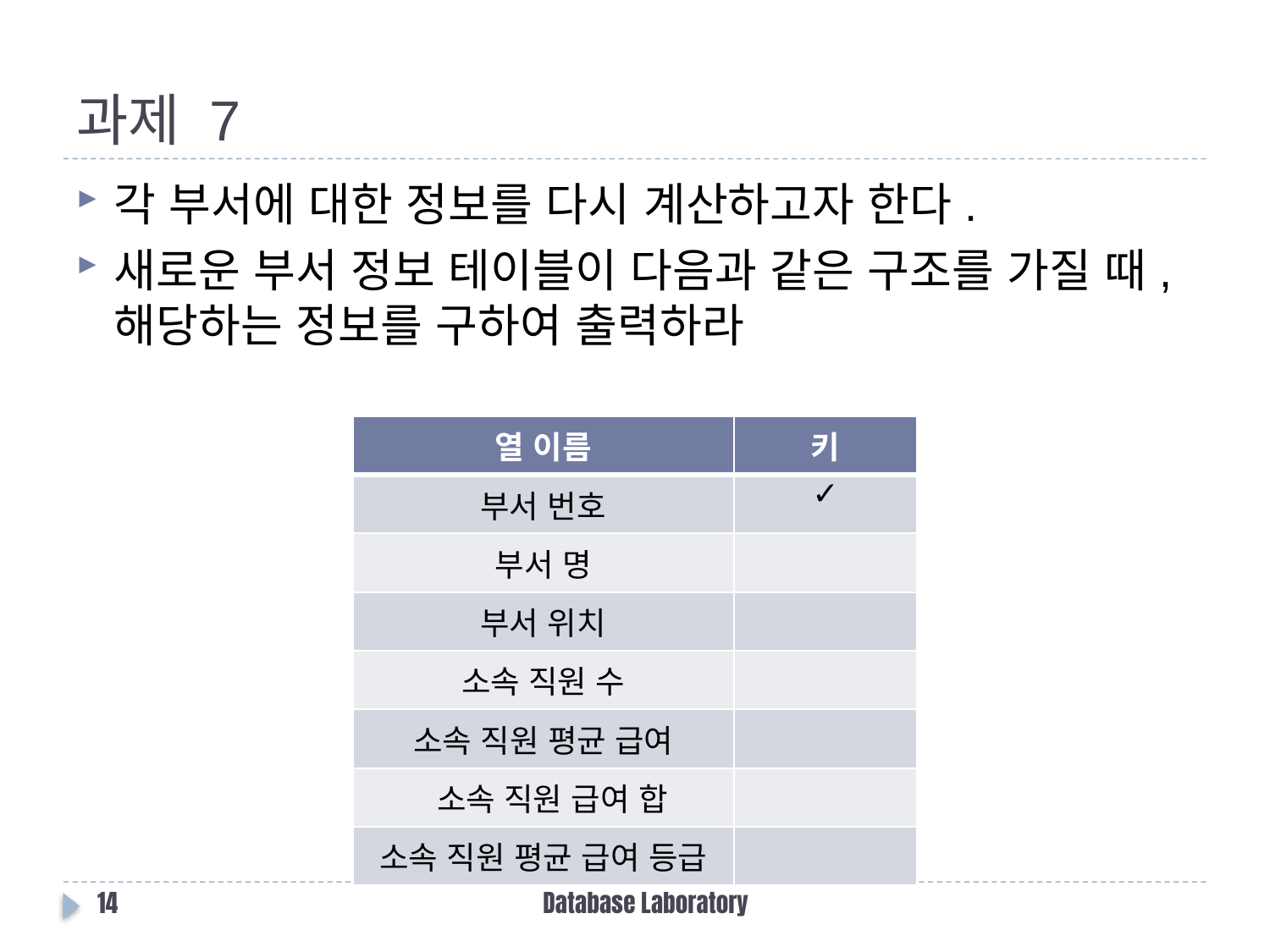

# 과제 7
각 부서에 대한 정보를 다시 계산하고자 한다.
새로운 부서 정보 테이블이 다음과 같은 구조를 가질 때, 해당하는 정보를 구하여 출력하라
| 열 이름 | 키 |
| --- | --- |
| 부서 번호 | ✓ |
| 부서 명 |  |
| 부서 위치 |  |
| 소속 직원 수 |  |
| 소속 직원 평균 급여 |  |
| 소속 직원 급여 합 |  |
| 소속 직원 평균 급여 등급 |  |
14
Database Laboratory